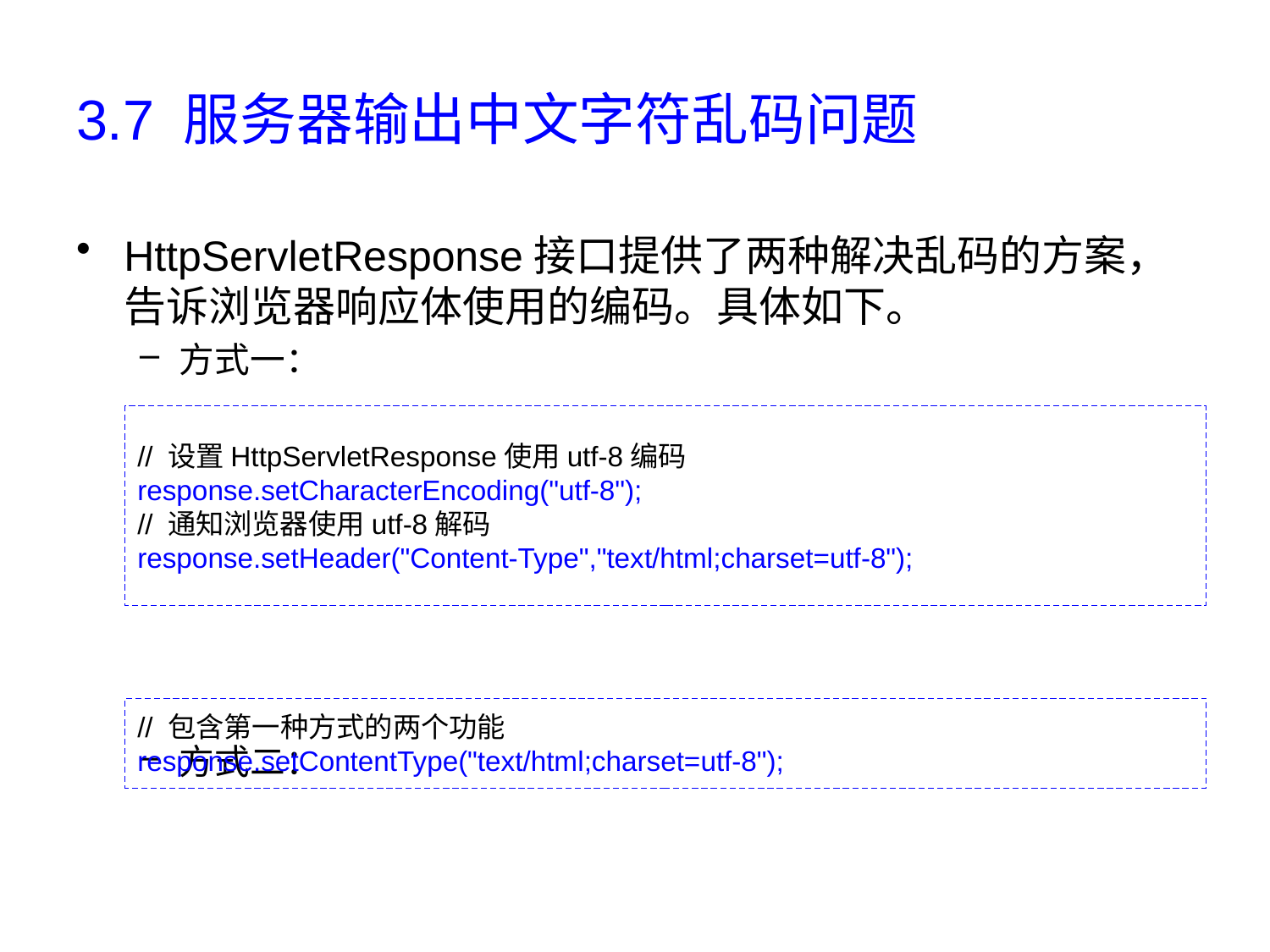

# 3.7 服务器输出中文字符乱码问题
HttpServletResponse接口提供了两种解决乱码的方案，告诉浏览器响应体使用的编码。具体如下。
方式一：

方式二：

// 设置HttpServletResponse使用utf-8编码
response.setCharacterEncoding("utf-8");
// 通知浏览器使用utf-8解码
response.setHeader("Content-Type","text/html;charset=utf-8");
// 包含第一种方式的两个功能
response.setContentType("text/html;charset=utf-8");